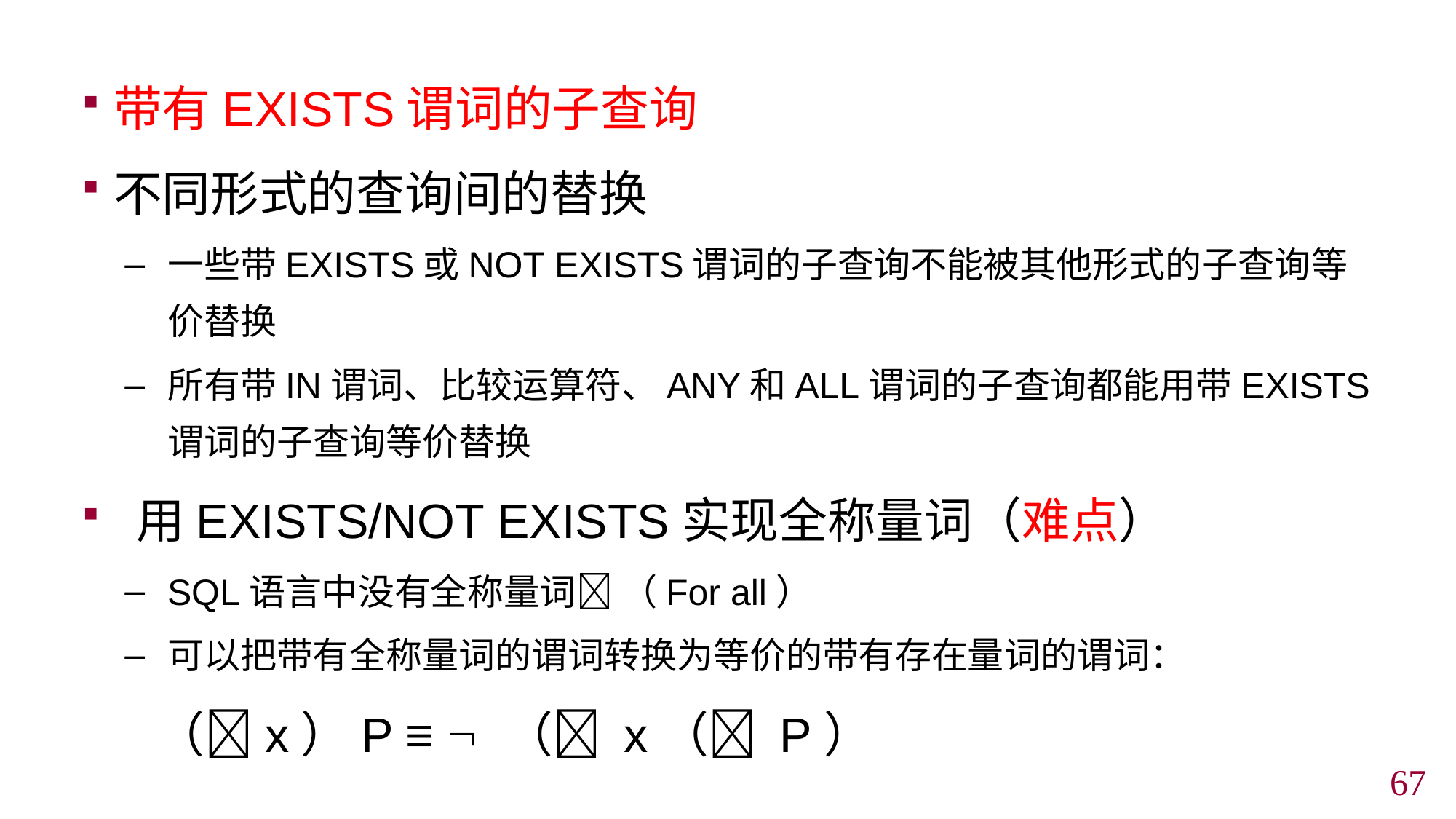

带有EXISTS谓词的子查询
不同形式的查询间的替换
一些带EXISTS或NOT EXISTS谓词的子查询不能被其他形式的子查询等价替换
所有带IN谓词、比较运算符、ANY和ALL谓词的子查询都能用带EXISTS谓词的子查询等价替换
 用EXISTS/NOT EXISTS实现全称量词（难点）
SQL语言中没有全称量词∀ （For all）
可以把带有全称量词的谓词转换为等价的带有存在量词的谓词：
        （∀x）P ≡ ¬ （∃ x（¬ P）
67